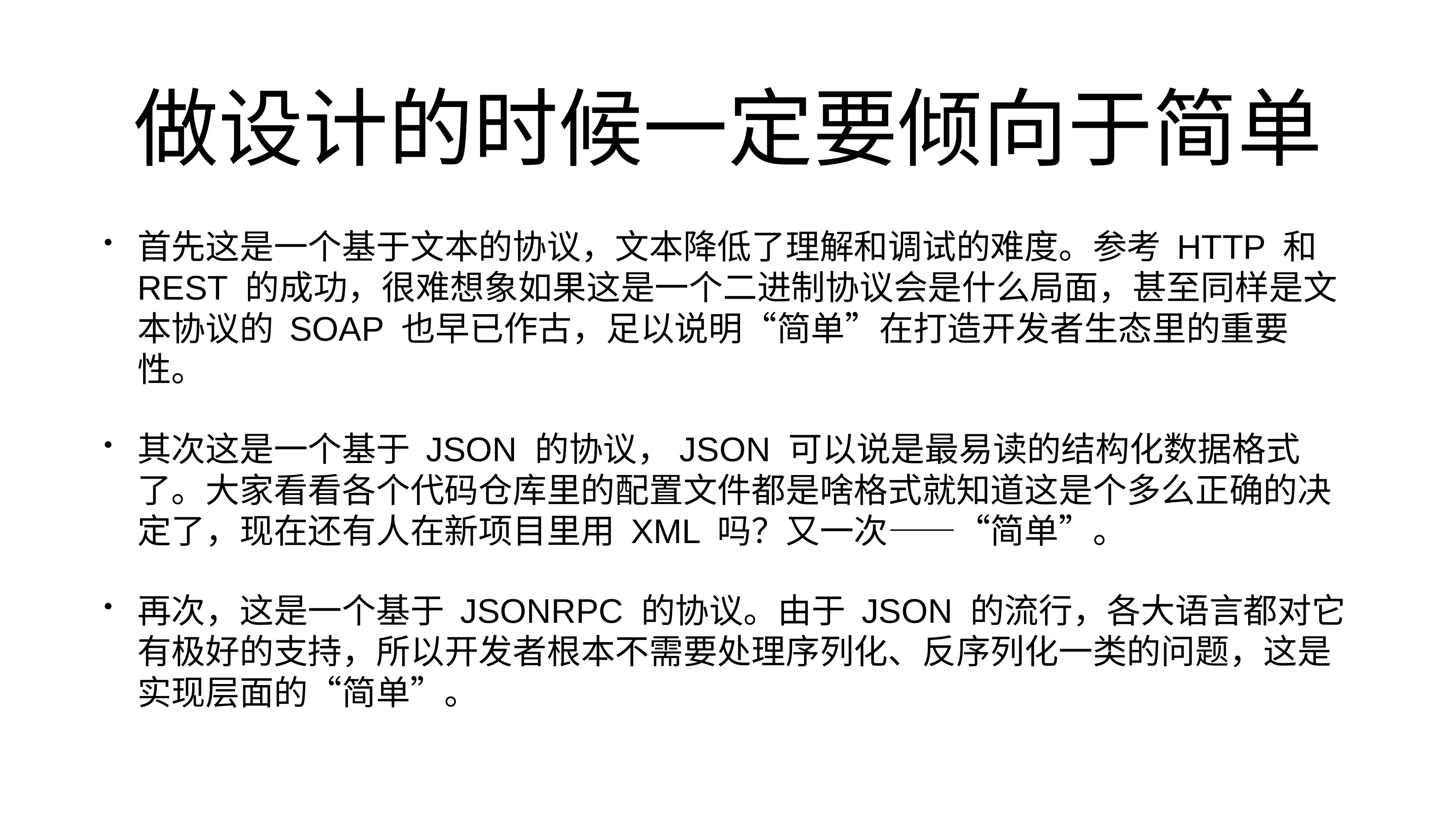

# 做设计的时候一定要倾向于简单
首先这是一个基于文本的协议，文本降低了理解和调试的难度。参考 HTTP 和 REST 的成功，很难想象如果这是一个二进制协议会是什么局面，甚至同样是文本协议的 SOAP 也早已作古，足以说明“简单”在打造开发者生态里的重要性。
其次这是一个基于 JSON 的协议，JSON 可以说是最易读的结构化数据格式了。大家看看各个代码仓库里的配置文件都是啥格式就知道这是个多么正确的决定了，现在还有人在新项目里用 XML 吗？又一次——“简单”。
再次，这是一个基于 JSONRPC 的协议。由于 JSON 的流行，各大语言都对它有极好的支持，所以开发者根本不需要处理序列化、反序列化一类的问题，这是实现层面的“简单”。